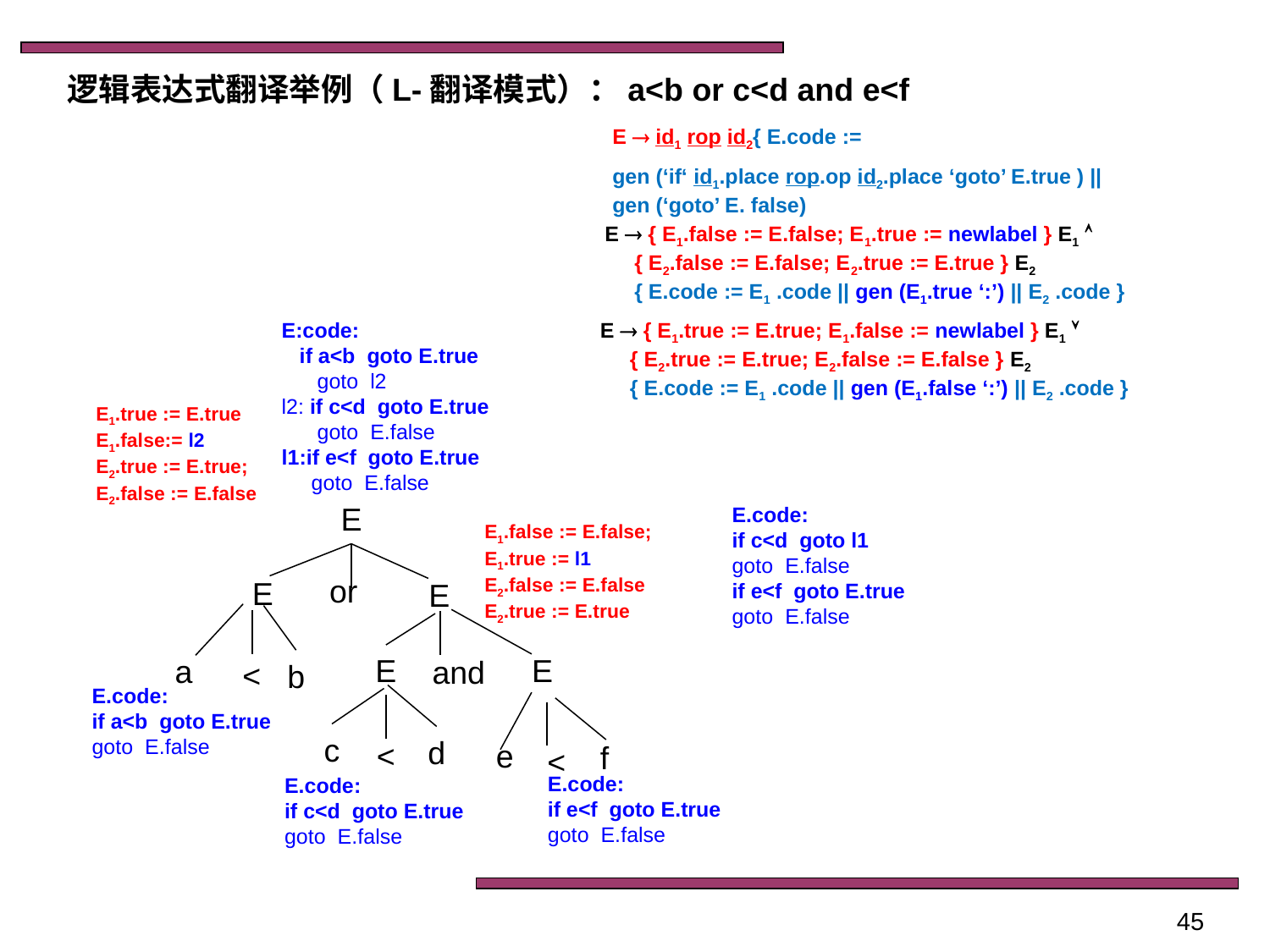

逻辑表达式翻译举例（L-翻译模式）：a<b or c<d and e<f
E → id1 rop id2{ E.code :=
gen (‘if‘ id1.place rop.op id2.place ‘goto’ E.true ) ||
gen (‘goto’ E. false)
E → { E1.false := E.false; E1.true := newlabel } E1 ∧
     { E2.false := E.false; E2.true := E.true } E2
     { E.code := E1 .code || gen (E1.true ‘:’) || E2 .code }
E:code:
   if a<b  goto E.true
      goto  l2
l2: if c<d  goto E.true
      goto  E.false
l1:if e<f  goto E.true
     goto  E.false

E → { E1.true := E.true; E1.false := newlabel } E1 ∨
     { E2.true := E.true; E2.false := E.false } E2
     { E.code := E1 .code || gen (E1.false ‘:’) || E2 .code }
E1.true := E.true
E1.false:= l2
E2.true := E.true;
E2.false := E.false
E
E.code:
if c<d  goto l1
goto  E.false
if e<f  goto E.true
goto  E.false

E1.false := E.false;
E1.true := l1
E2.false := E.false
E2.true := E.true
or
E
E
E
E
a
and
<
b
E.code:
if a<b  goto E.true
goto  E.false
c
d
<
e
f
<
E.code:
if e<f  goto E.true
goto  E.false
E.code:
if c<d  goto E.true
goto  E.false
45